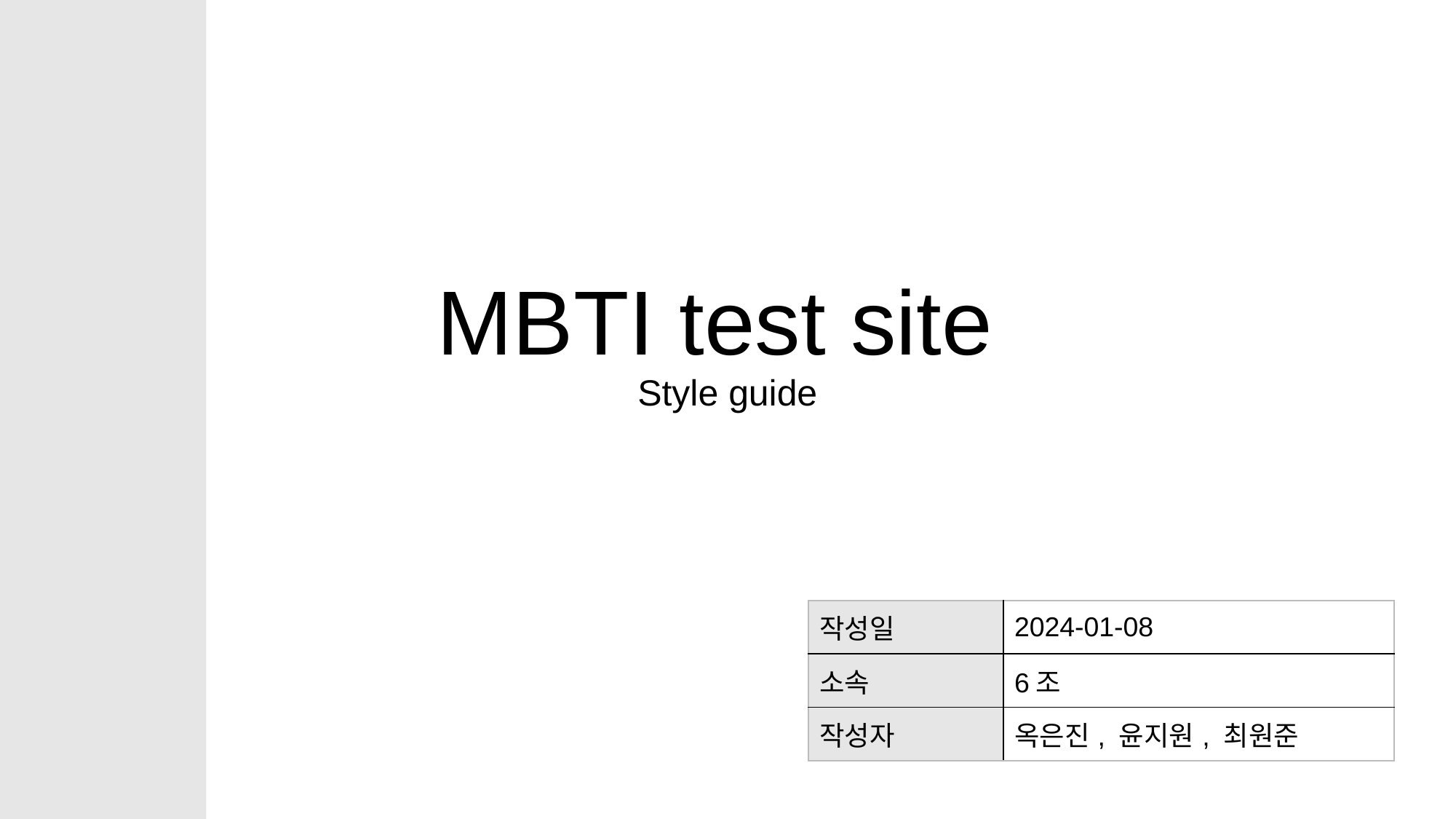

# MBTI test site Style guide
| 작성일 | 2024-01-08 |
| --- | --- |
| 소속 | 6조 |
| 작성자 | 옥은진, 윤지원, 최원준 |